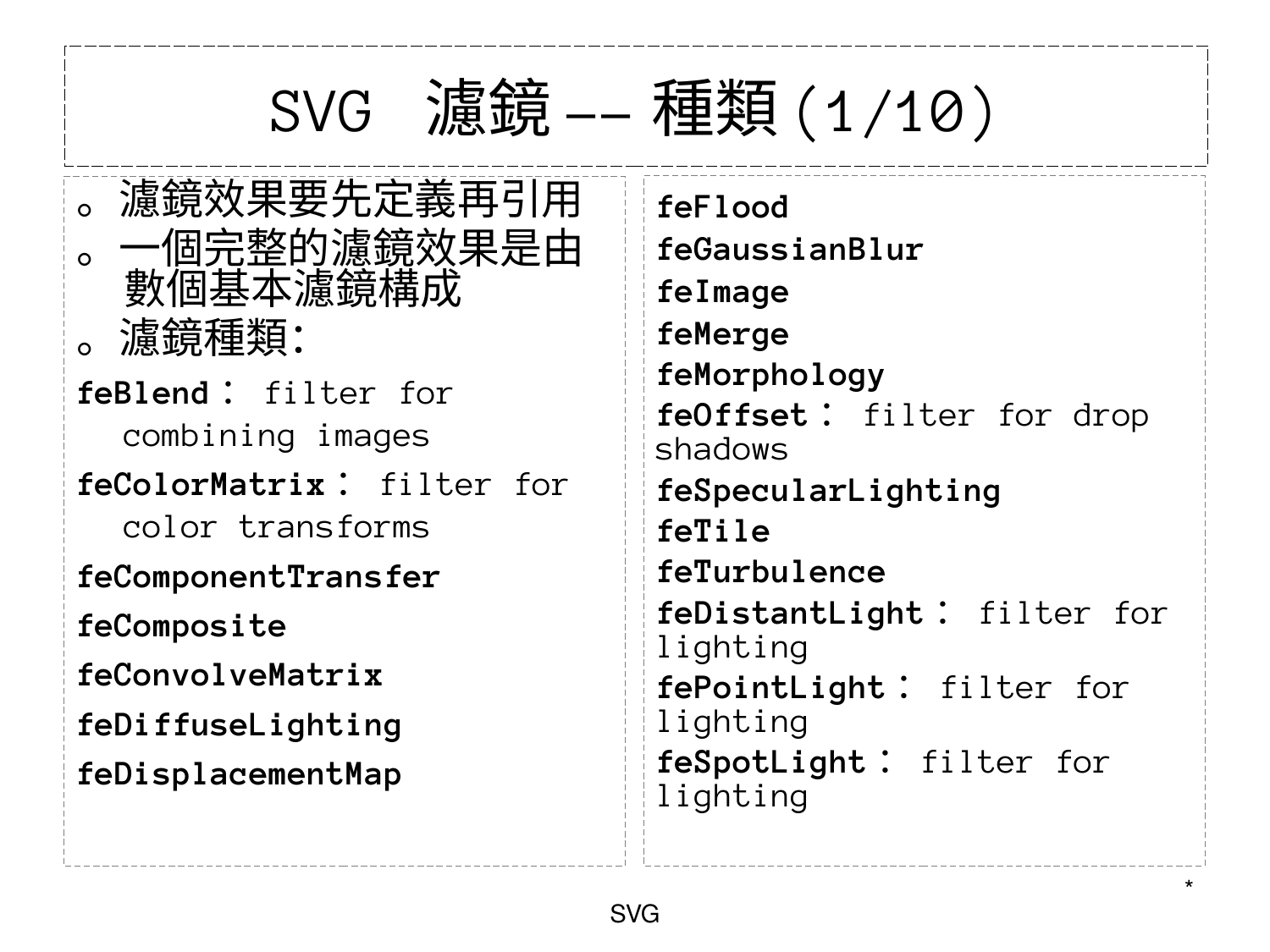

# SVG 濾鏡--種類(1/10)
。濾鏡效果要先定義再引用
。一個完整的濾鏡效果是由數個基本濾鏡構成
。濾鏡種類：
feBlend：filter for combining images
feColorMatrix：filter for color transforms
feComponentTransfer
feComposite
feConvolveMatrix
feDiffuseLighting
feDisplacementMap

feFlood
feGaussianBlur
feImage
feMerge
feMorphology
feOffset：filter for drop shadows
feSpecularLighting
feTile
feTurbulence
feDistantLight：filter for lighting
fePointLight：filter for lighting
feSpotLight：filter for lighting
*
SVG